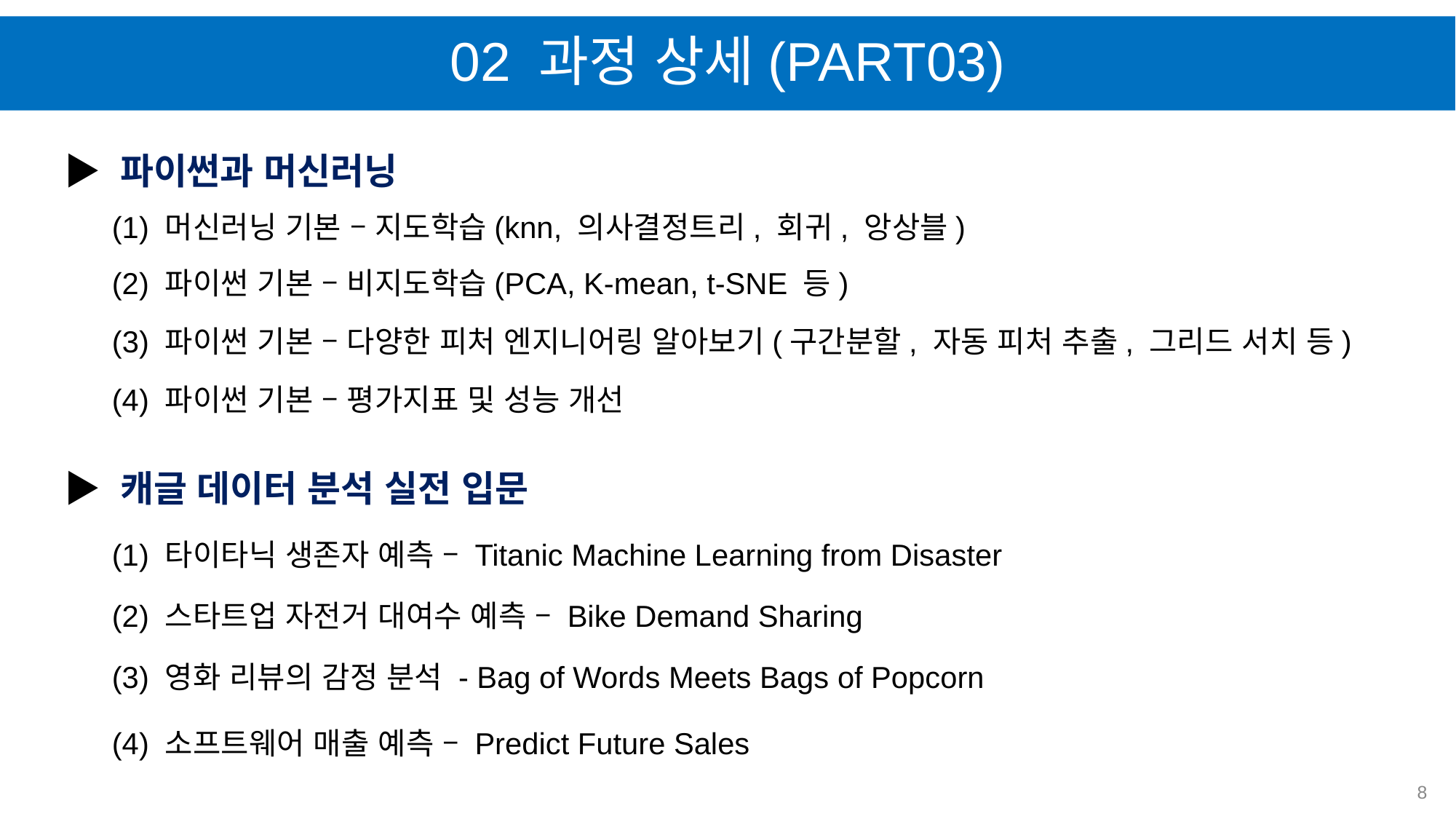

# 02 과정 상세(PART03)
▶ 파이썬과 머신러닝
(1) 머신러닝 기본 – 지도학습(knn, 의사결정트리, 회귀, 앙상블)
(2) 파이썬 기본 – 비지도학습(PCA, K-mean, t-SNE 등)
(3) 파이썬 기본 – 다양한 피처 엔지니어링 알아보기(구간분할, 자동 피처 추출, 그리드 서치 등)
(4) 파이썬 기본 – 평가지표 및 성능 개선
▶ 캐글 데이터 분석 실전 입문
(1) 타이타닉 생존자 예측 – Titanic Machine Learning from Disaster
(2) 스타트업 자전거 대여수 예측 – Bike Demand Sharing
(3) 영화 리뷰의 감정 분석 - Bag of Words Meets Bags of Popcorn
(4) 소프트웨어 매출 예측 – Predict Future Sales
8